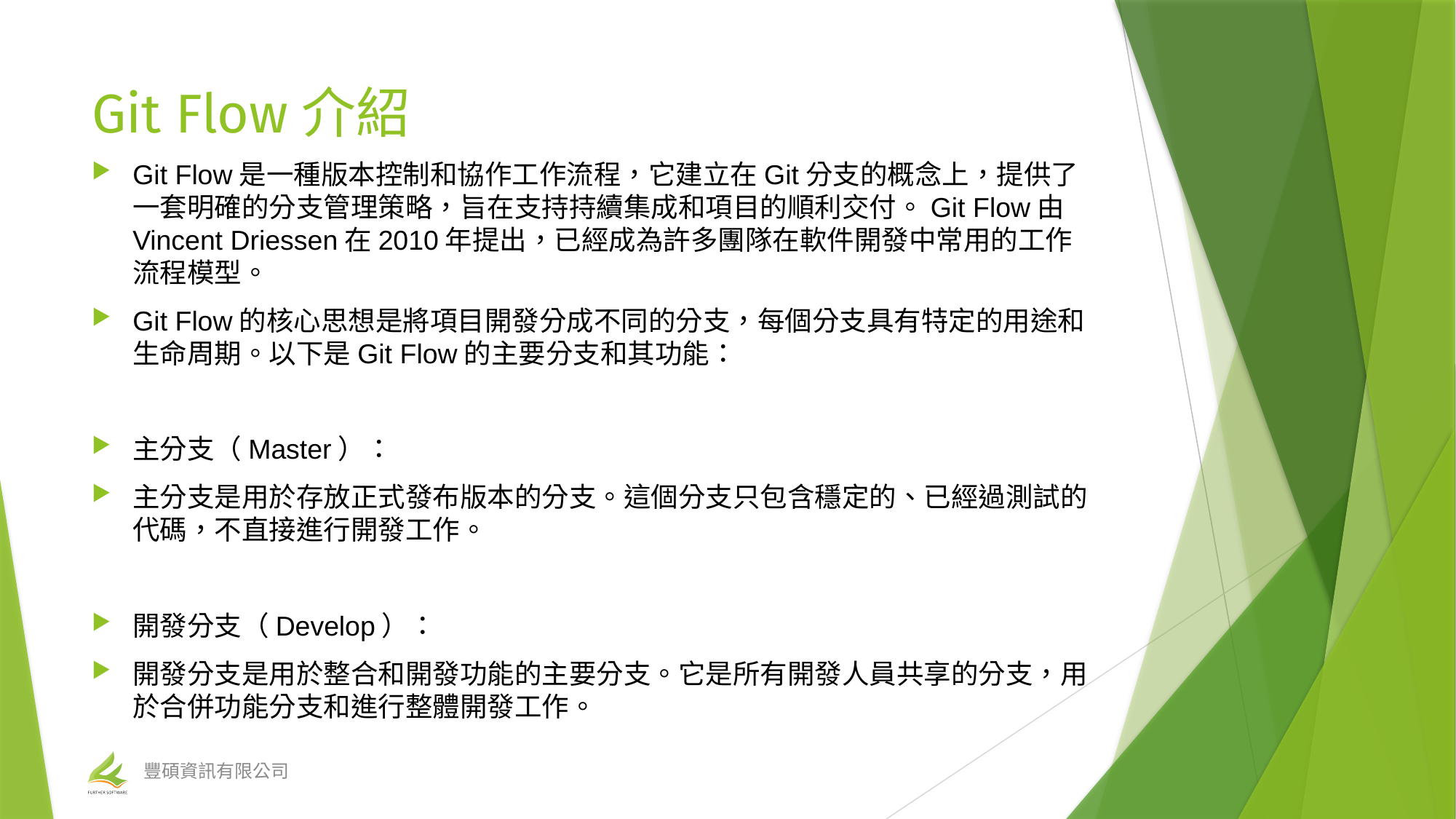

# Git Flow介紹
Git Flow是一種版本控制和協作工作流程，它建立在Git分支的概念上，提供了一套明確的分支管理策略，旨在支持持續集成和項目的順利交付。Git Flow由Vincent Driessen在2010年提出，已經成為許多團隊在軟件開發中常用的工作流程模型。
Git Flow的核心思想是將項目開發分成不同的分支，每個分支具有特定的用途和生命周期。以下是Git Flow的主要分支和其功能：

主分支（Master）：
主分支是用於存放正式發布版本的分支。這個分支只包含穩定的、已經過測試的代碼，不直接進行開發工作。

開發分支（Develop）：
開發分支是用於整合和開發功能的主要分支。它是所有開發人員共享的分支，用於合併功能分支和進行整體開發工作。

豐碩資訊有限公司